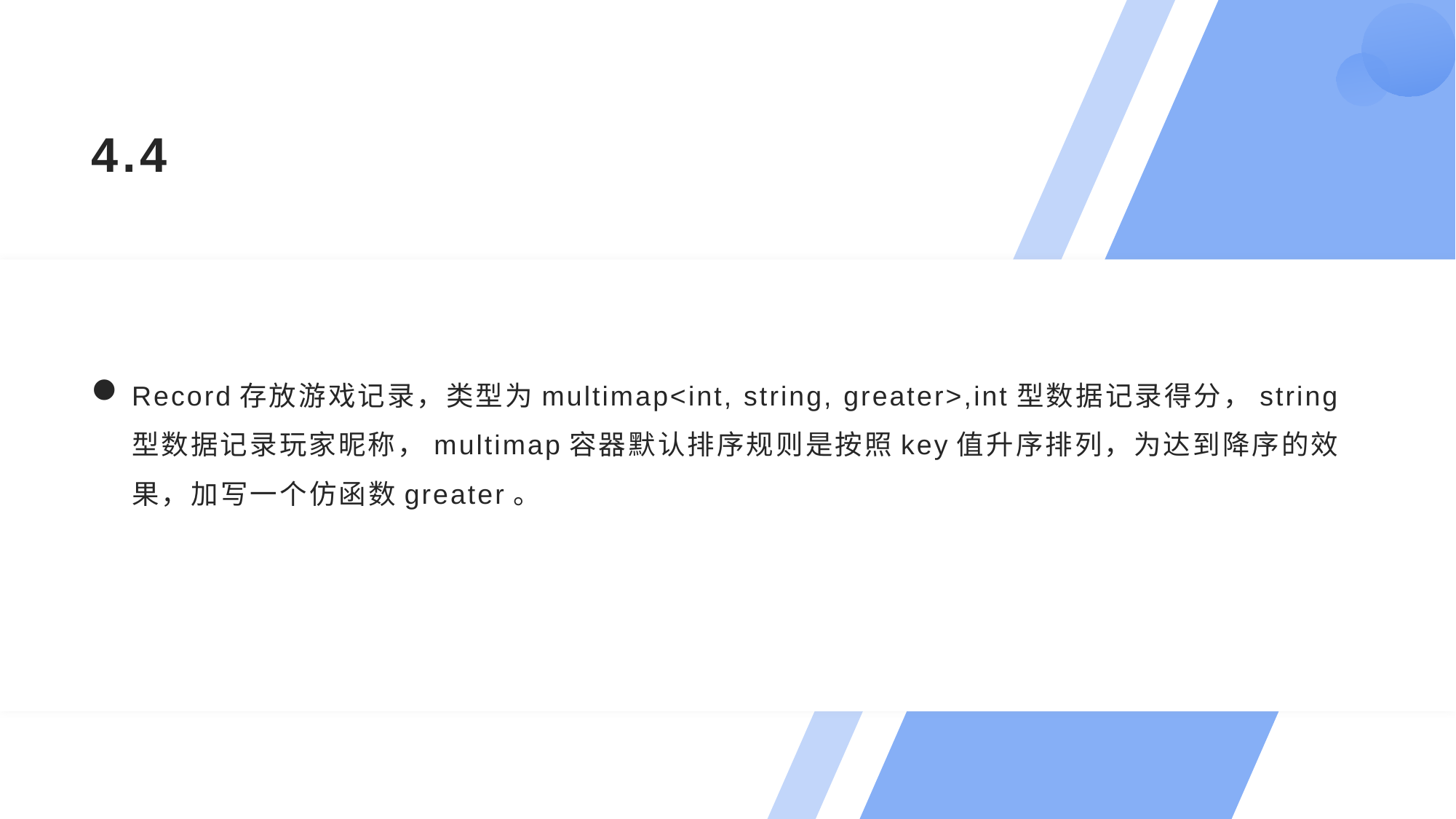

4.4

Record存放游戏记录，类型为multimap<int, string, greater>,int型数据记录得分，string型数据记录玩家昵称，multimap容器默认排序规则是按照key值升序排列，为达到降序的效果，加写一个仿函数greater。